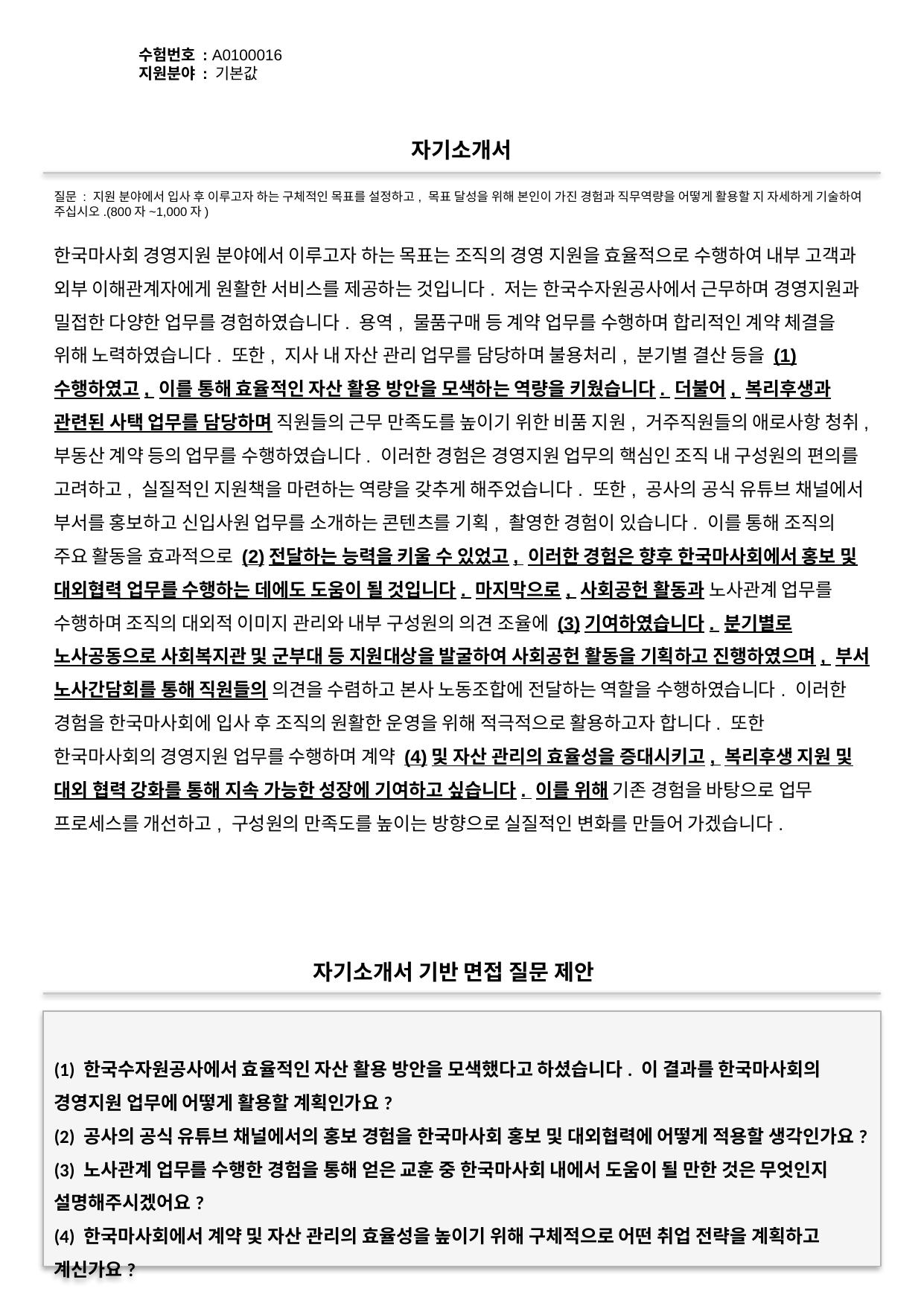

수험번호 : A0100016
지원분야 : 기본값
#

자기소개서

질문 : 지원 분야에서 입사 후 이루고자 하는 구체적인 목표를 설정하고, 목표 달성을 위해 본인이 가진 경험과 직무역량을 어떻게 활용할 지 자세하게 기술하여 주십시오.(800자~1,000자)

한국마사회 경영지원 분야에서 이루고자 하는 목표는 조직의 경영 지원을 효율적으로 수행하여 내부 고객과 외부 이해관계자에게 원활한 서비스를 제공하는 것입니다. 저는 한국수자원공사에서 근무하며 경영지원과 밀접한 다양한 업무를 경험하였습니다. 용역, 물품구매 등 계약 업무를 수행하며 합리적인 계약 체결을 위해 노력하였습니다. 또한, 지사 내 자산 관리 업무를 담당하며 불용처리, 분기별 결산 등을 (1)수행하였고, 이를 통해 효율적인 자산 활용 방안을 모색하는 역량을 키웠습니다. 더불어, 복리후생과 관련된 사택 업무를 담당하며 직원들의 근무 만족도를 높이기 위한 비품 지원, 거주직원들의 애로사항 청취, 부동산 계약 등의 업무를 수행하였습니다. 이러한 경험은 경영지원 업무의 핵심인 조직 내 구성원의 편의를 고려하고, 실질적인 지원책을 마련하는 역량을 갖추게 해주었습니다. 또한, 공사의 공식 유튜브 채널에서 부서를 홍보하고 신입사원 업무를 소개하는 콘텐츠를 기획, 촬영한 경험이 있습니다. 이를 통해 조직의 주요 활동을 효과적으로 (2)전달하는 능력을 키울 수 있었고, 이러한 경험은 향후 한국마사회에서 홍보 및 대외협력 업무를 수행하는 데에도 도움이 될 것입니다. 마지막으로, 사회공헌 활동과 노사관계 업무를 수행하며 조직의 대외적 이미지 관리와 내부 구성원의 의견 조율에 (3)기여하였습니다. 분기별로 노사공동으로 사회복지관 및 군부대 등 지원대상을 발굴하여 사회공헌 활동을 기획하고 진행하였으며, 부서 노사간담회를 통해 직원들의 의견을 수렴하고 본사 노동조합에 전달하는 역할을 수행하였습니다. 이러한 경험을 한국마사회에 입사 후 조직의 원활한 운영을 위해 적극적으로 활용하고자 합니다. 또한 한국마사회의 경영지원 업무를 수행하며 계약 (4)및 자산 관리의 효율성을 증대시키고, 복리후생 지원 및 대외 협력 강화를 통해 지속 가능한 성장에 기여하고 싶습니다. 이를 위해 기존 경험을 바탕으로 업무 프로세스를 개선하고, 구성원의 만족도를 높이는 방향으로 실질적인 변화를 만들어 가겠습니다.

자기소개서 기반 면접 질문 제안

(1) 한국수자원공사에서 효율적인 자산 활용 방안을 모색했다고 하셨습니다. 이 결과를 한국마사회의 경영지원 업무에 어떻게 활용할 계획인가요?
(2) 공사의 공식 유튜브 채널에서의 홍보 경험을 한국마사회 홍보 및 대외협력에 어떻게 적용할 생각인가요?
(3) 노사관계 업무를 수행한 경험을 통해 얻은 교훈 중 한국마사회 내에서 도움이 될 만한 것은 무엇인지 설명해주시겠어요?
(4) 한국마사회에서 계약 및 자산 관리의 효율성을 높이기 위해 구체적으로 어떤 취업 전략을 계획하고 계신가요?